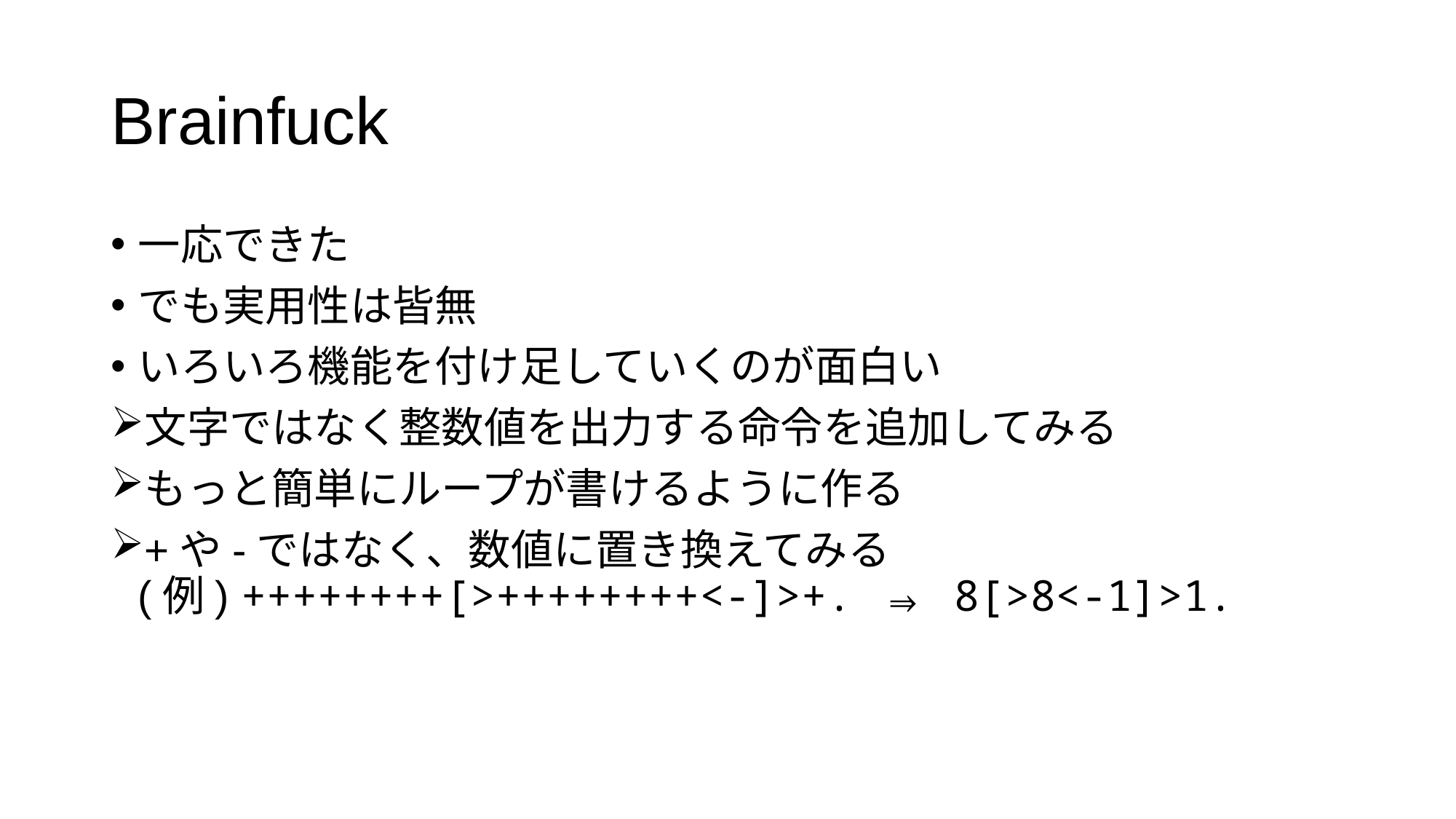

# Brainfuck
一応できた
でも実用性は皆無
いろいろ機能を付け足していくのが面白い
文字ではなく整数値を出力する命令を追加してみる
もっと簡単にループが書けるように作る
+や-ではなく、数値に置き換えてみる
(例) ++++++++[>++++++++<-]>+. ⇒ 8[>8<-1]>1.